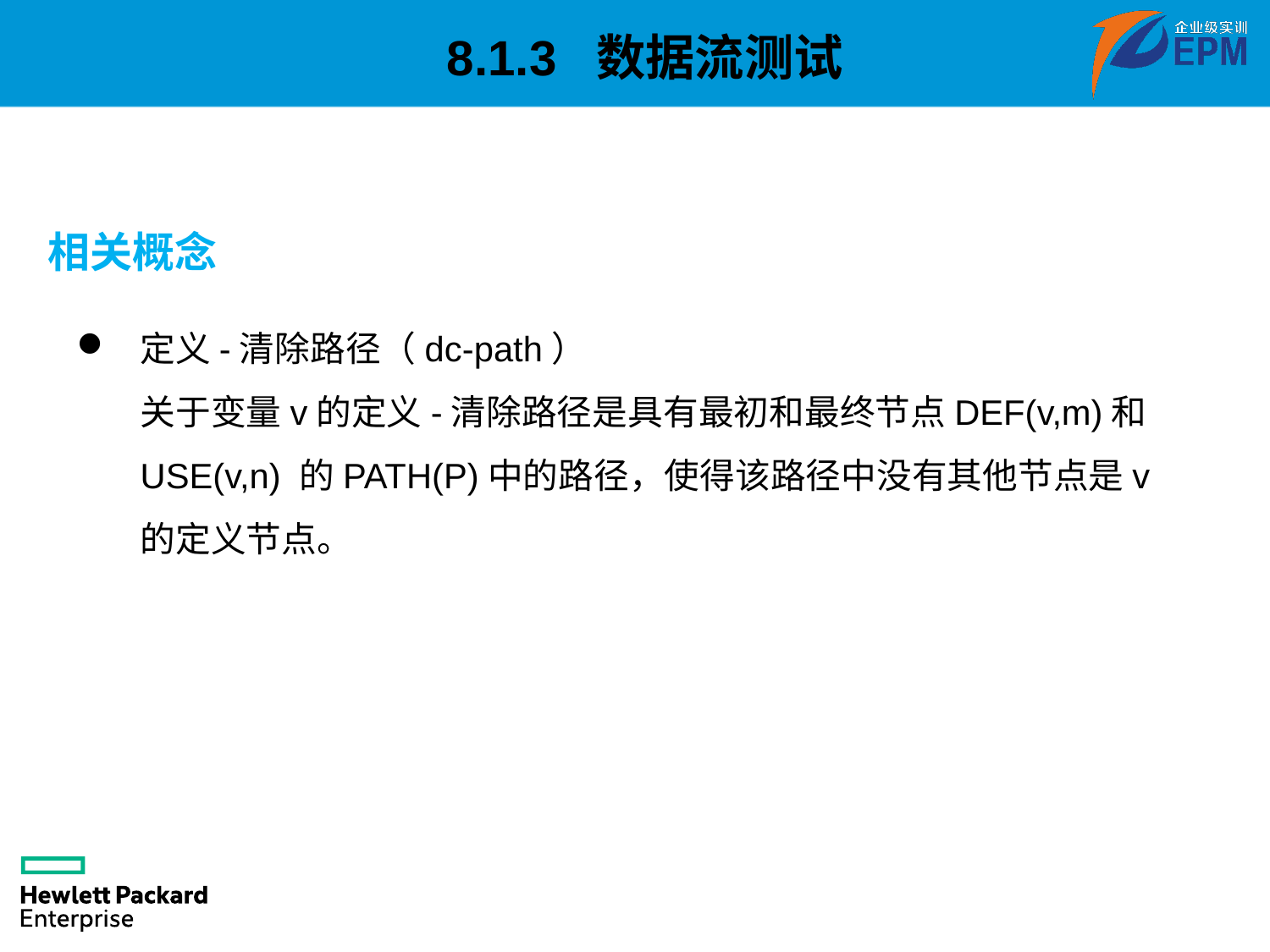

8.1.3  数据流测试
相关概念
定义-清除路径（dc-path）
关于变量v的定义-清除路径是具有最初和最终节点DEF(v,m)和USE(v,n) 的PATH(P)中的路径，使得该路径中没有其他节点是v的定义节点。